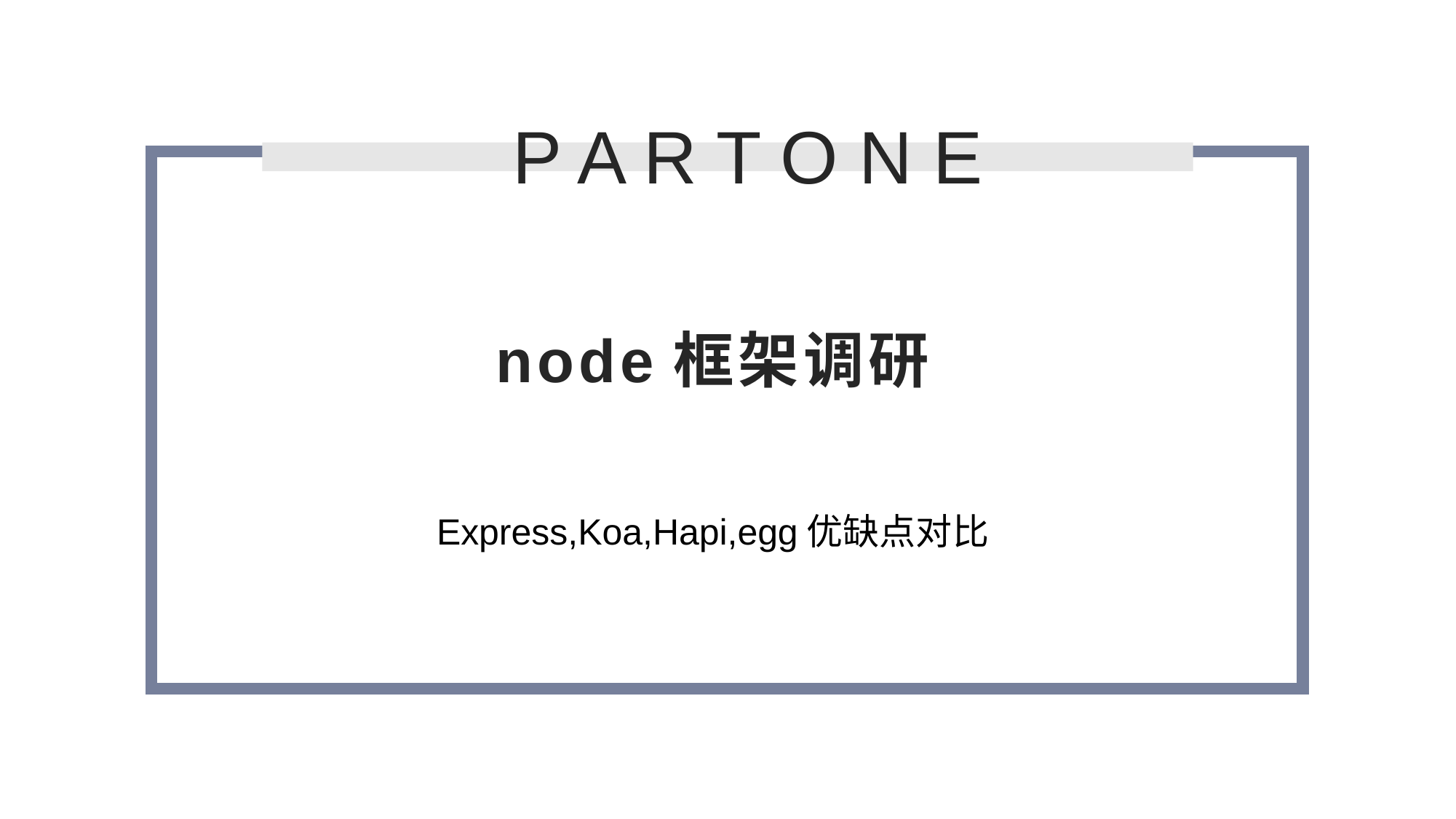

P A R T O N E
# node框架调研
Express,Koa,Hapi,egg优缺点对比